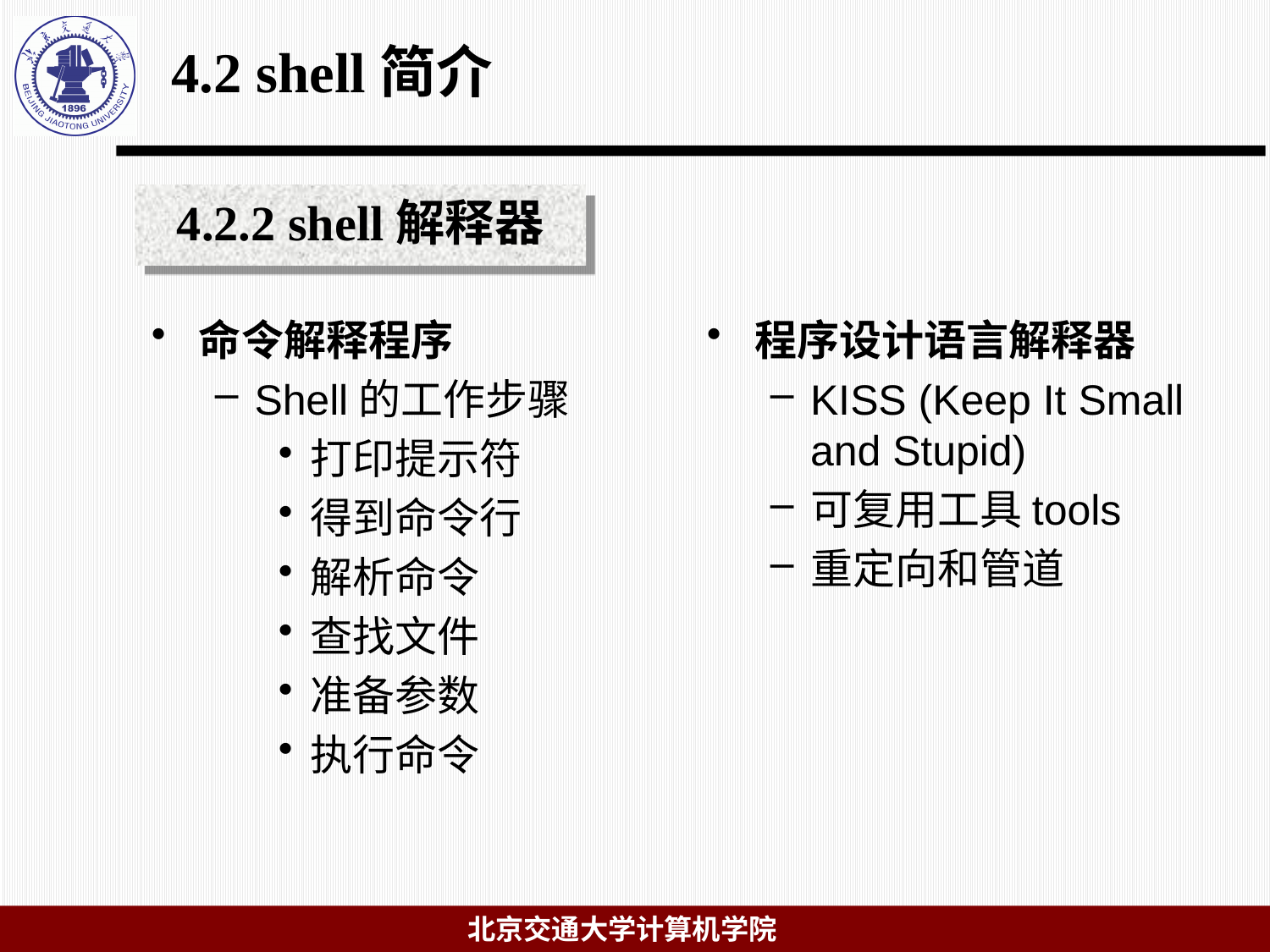

4.2 shell简介
4.2.2 shell解释器
命令解释程序
Shell的工作步骤
打印提示符
得到命令行
解析命令
查找文件
准备参数
执行命令
程序设计语言解释器
KISS (Keep It Small and Stupid)
可复用工具tools
重定向和管道